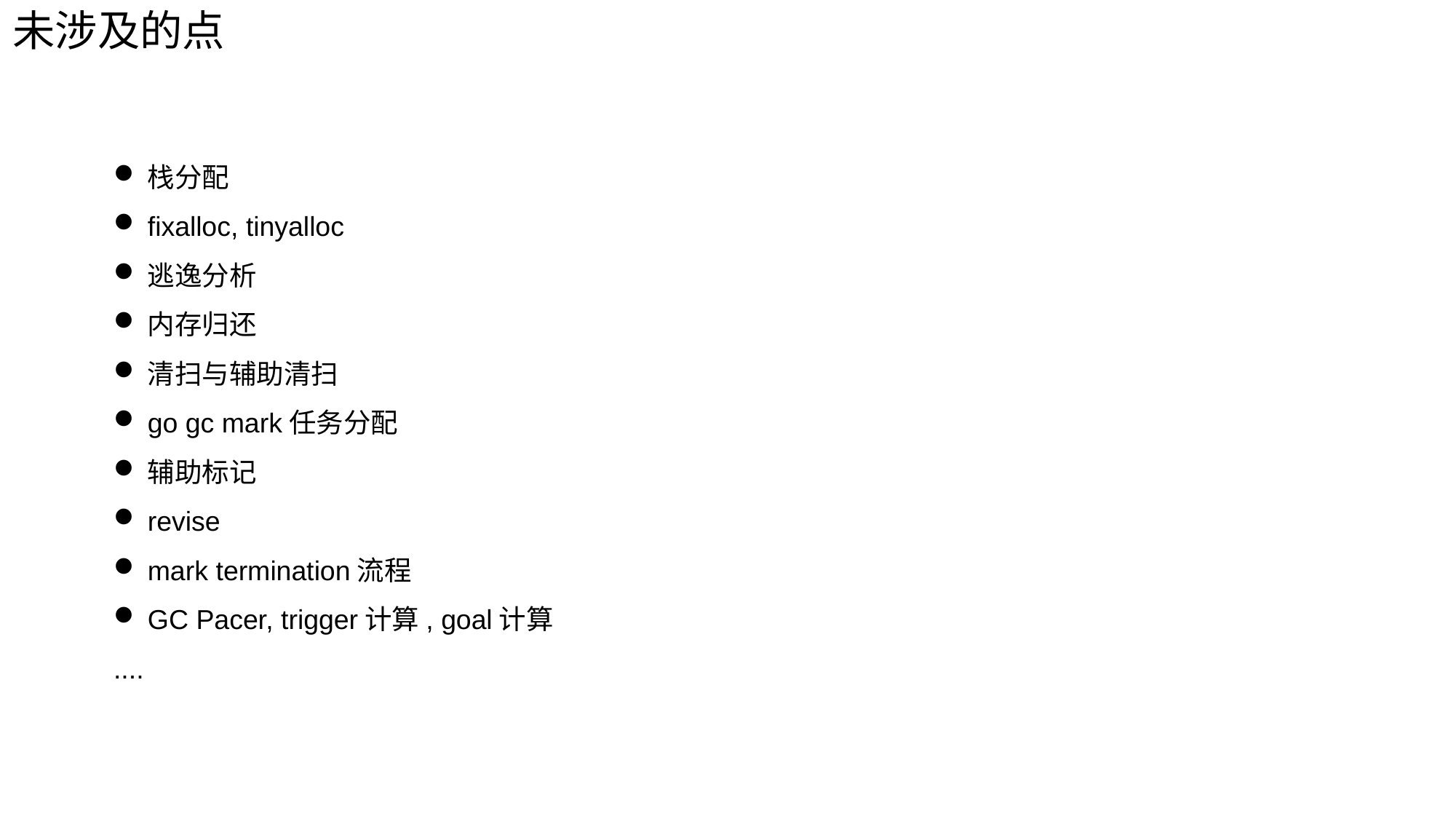

未涉及的点
栈分配
fixalloc, tinyalloc
逃逸分析
内存归还
清扫与辅助清扫
go gc mark任务分配
辅助标记
revise
mark termination流程
GC Pacer, trigger计算, goal计算
....